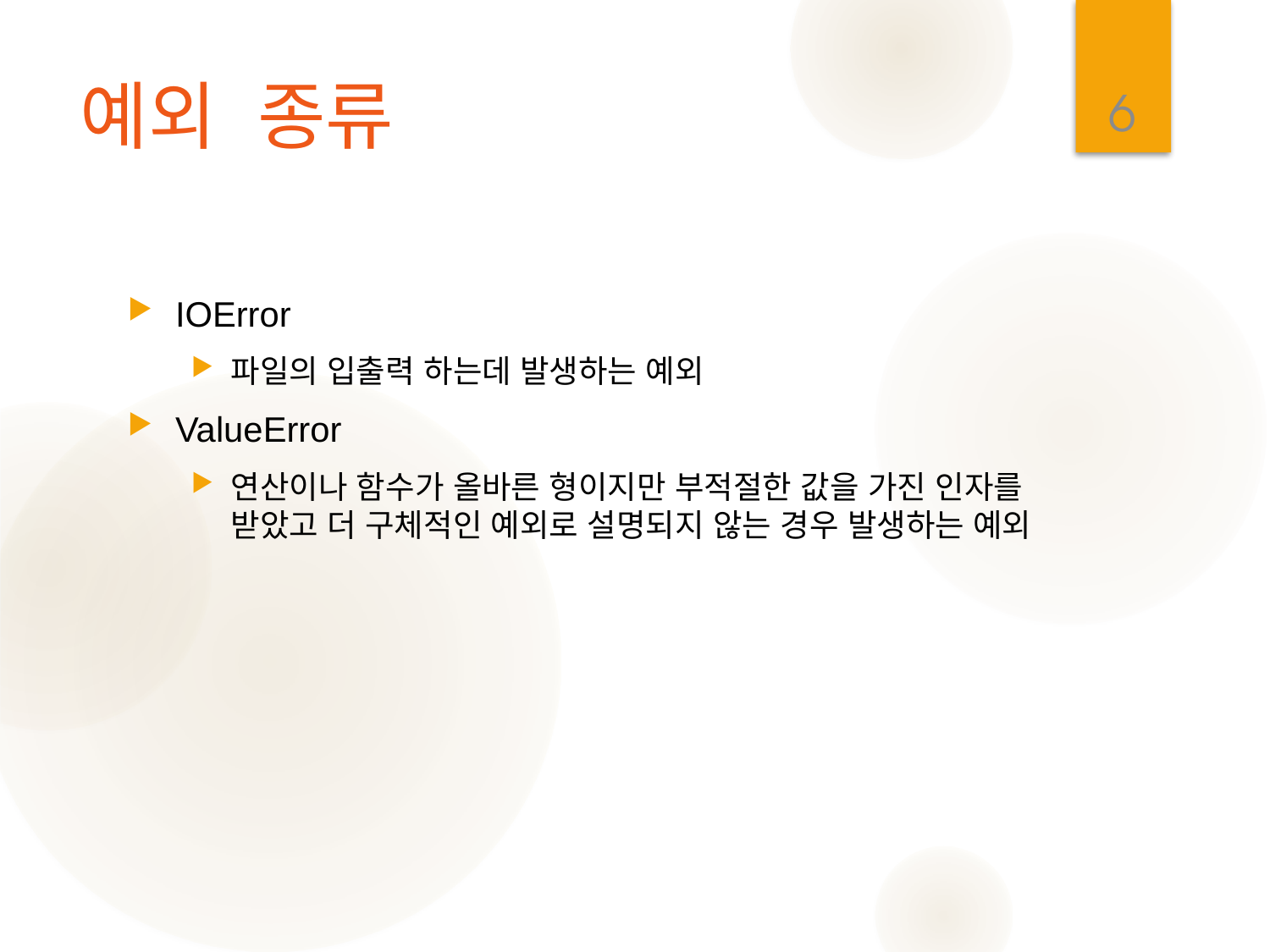

6
# 예외  종류
IOError
파일의 입출력 하는데 발생하는 예외
ValueError
연산이나 함수가 올바른 형이지만 부적절한 값을 가진 인자를 받았고 더 구체적인 예외로 설명되지 않는 경우 발생하는 예외